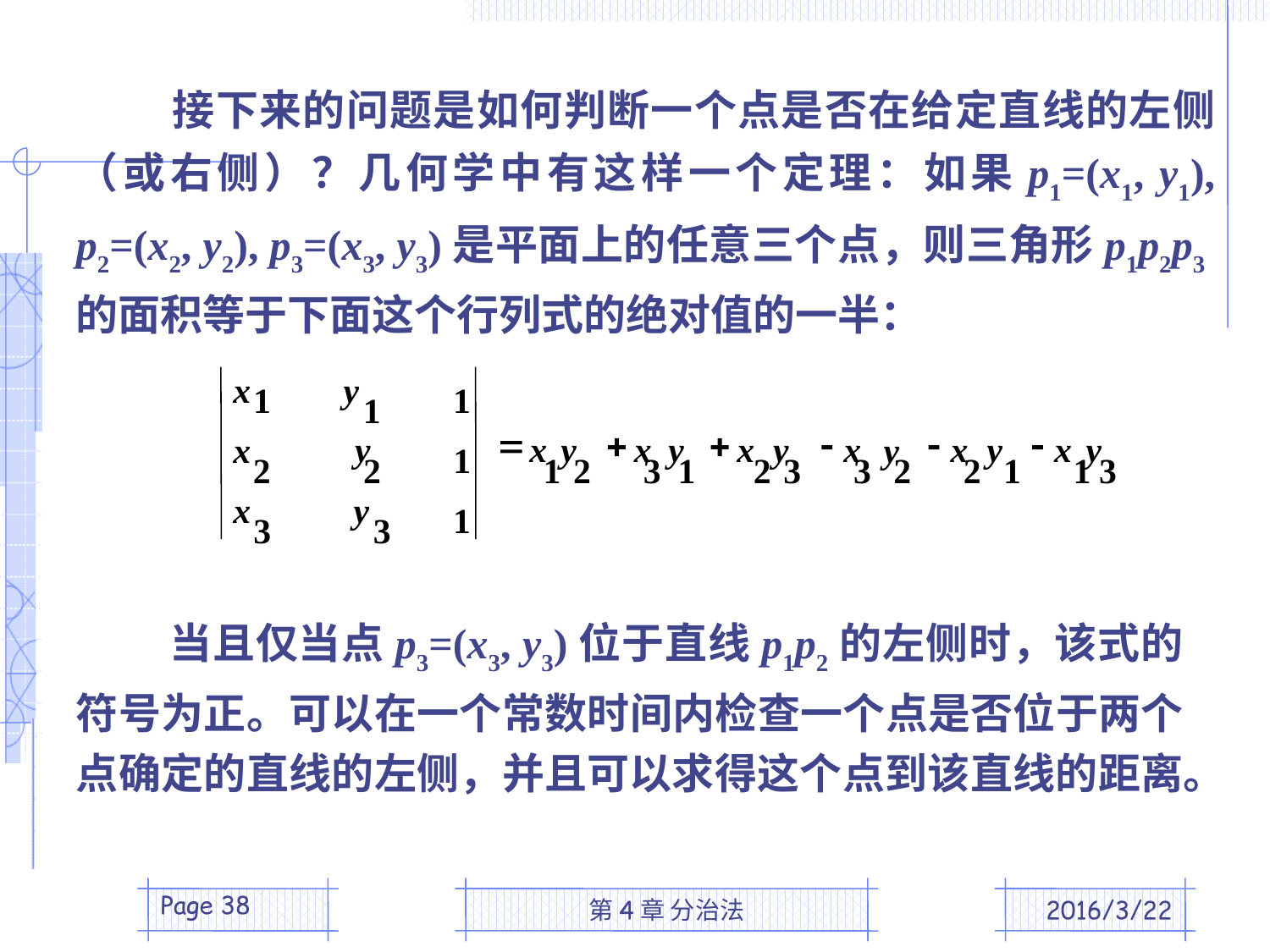

接下来的问题是如何判断一个点是否在给定直线的左侧（或右侧）？几何学中有这样一个定理：如果p1=(x1, y1), p2=(x2, y2), p3=(x3, y3)是平面上的任意三个点，则三角形p1p2p3的面积等于下面这个行列式的绝对值的一半：

x
y
1
1
1
=
+
+
−
−
−
y
x
y
x
y
x
y
x
x
y
x
y
x
y
1
2
2
1
2
3
1
2
3
3
2
2
1
1
3
x
y
1
3
3

        当且仅当点p3=(x3, y3)位于直线p1p2的左侧时，该式的符号为正。可以在一个常数时间内检查一个点是否位于两个点确定的直线的左侧，并且可以求得这个点到该直线的距离。
Page 38
第4章 分治法
2016/3/22